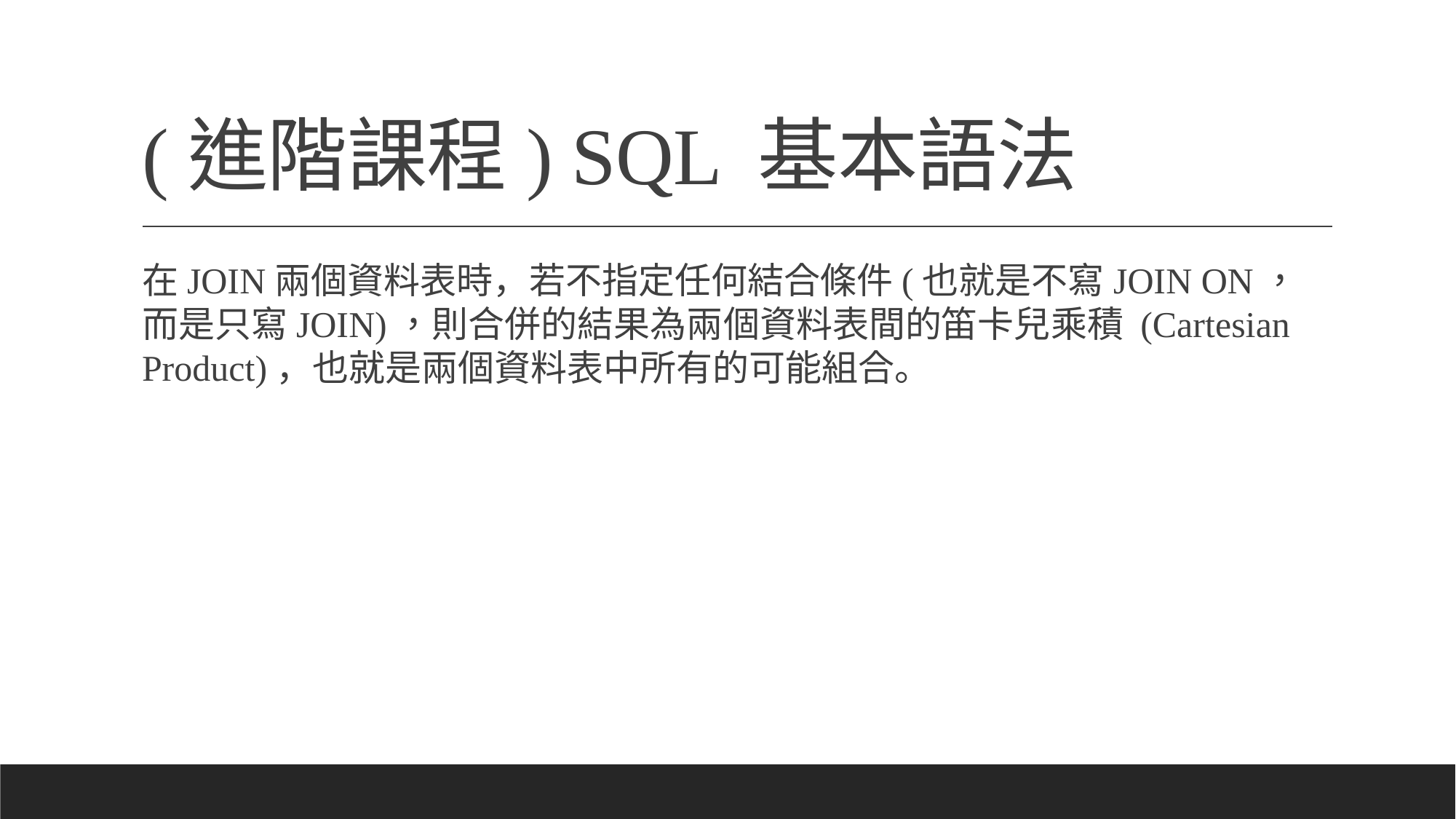

# (進階課程) SQL 基本語法
在JOIN兩個資料表時，若不指定任何結合條件(也就是不寫JOIN ON，而是只寫JOIN)，則合併的結果為兩個資料表間的笛卡兒乘積 (Cartesian Product)，也就是兩個資料表中所有的可能組合。